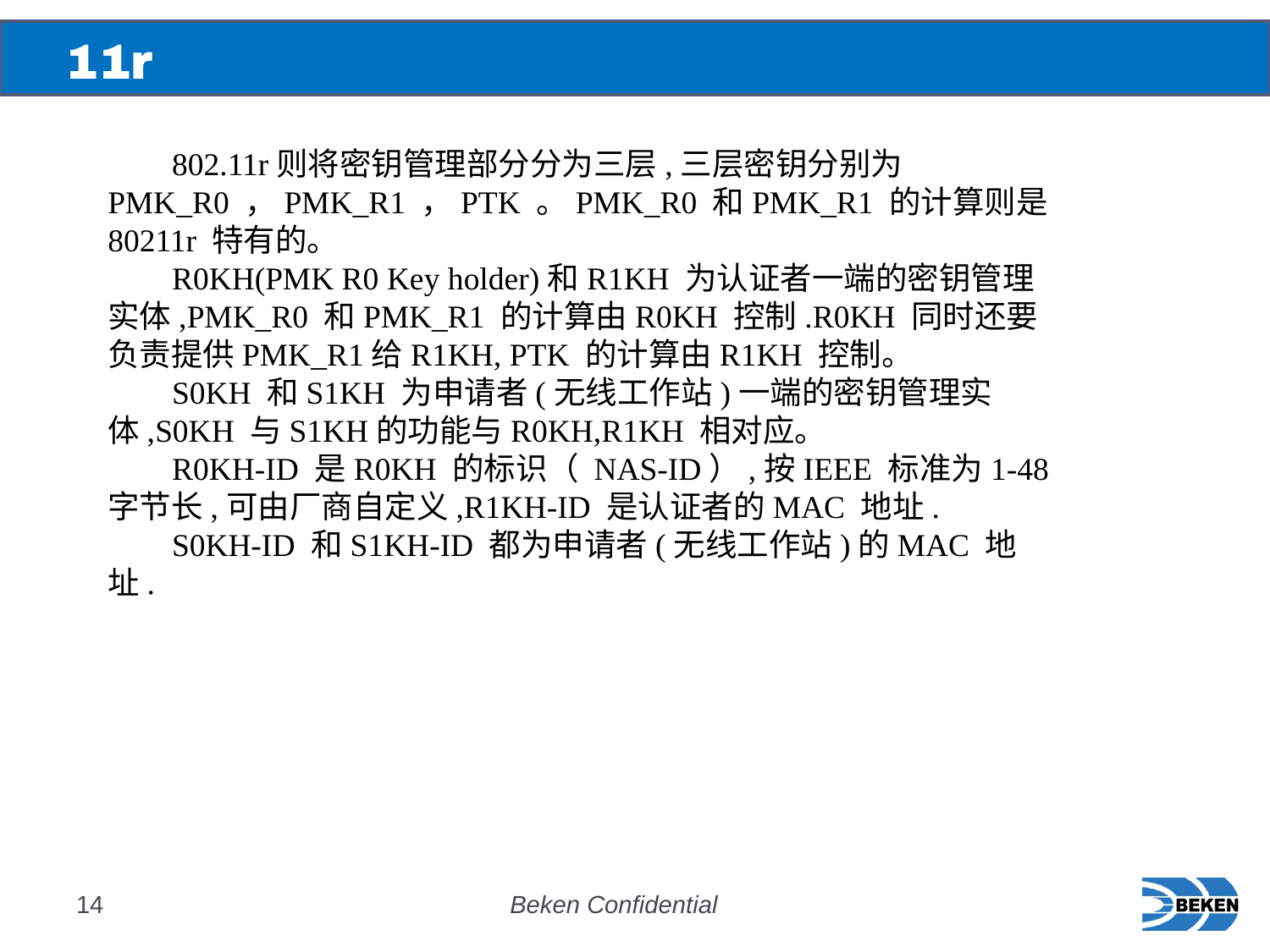

# 11r
        802.11r则将密钥管理部分分为三层,三层密钥分别为PMK_R0 ，PMK_R1 ，PTK 。PMK_R0 和PMK_R1 的计算则是80211r 特有的。
        R0KH(PMK R0 Key holder)和R1KH 为认证者一端的密钥管理实体,PMK_R0 和PMK_R1 的计算由R0KH 控制.R0KH 同时还要负责提供PMK_R1给R1KH, PTK 的计算由R1KH 控制。
        S0KH 和S1KH 为申请者(无线工作站)一端的密钥管理实体,S0KH 与S1KH的功能与R0KH,R1KH 相对应。
        R0KH-ID 是R0KH 的标识（ NAS-ID）,按IEEE 标准为1-48 字节长,可由厂商自定义,R1KH-ID 是认证者的MAC 地址.
        S0KH-ID 和S1KH-ID 都为申请者(无线工作站)的MAC 地址.

14
Beken Confidential